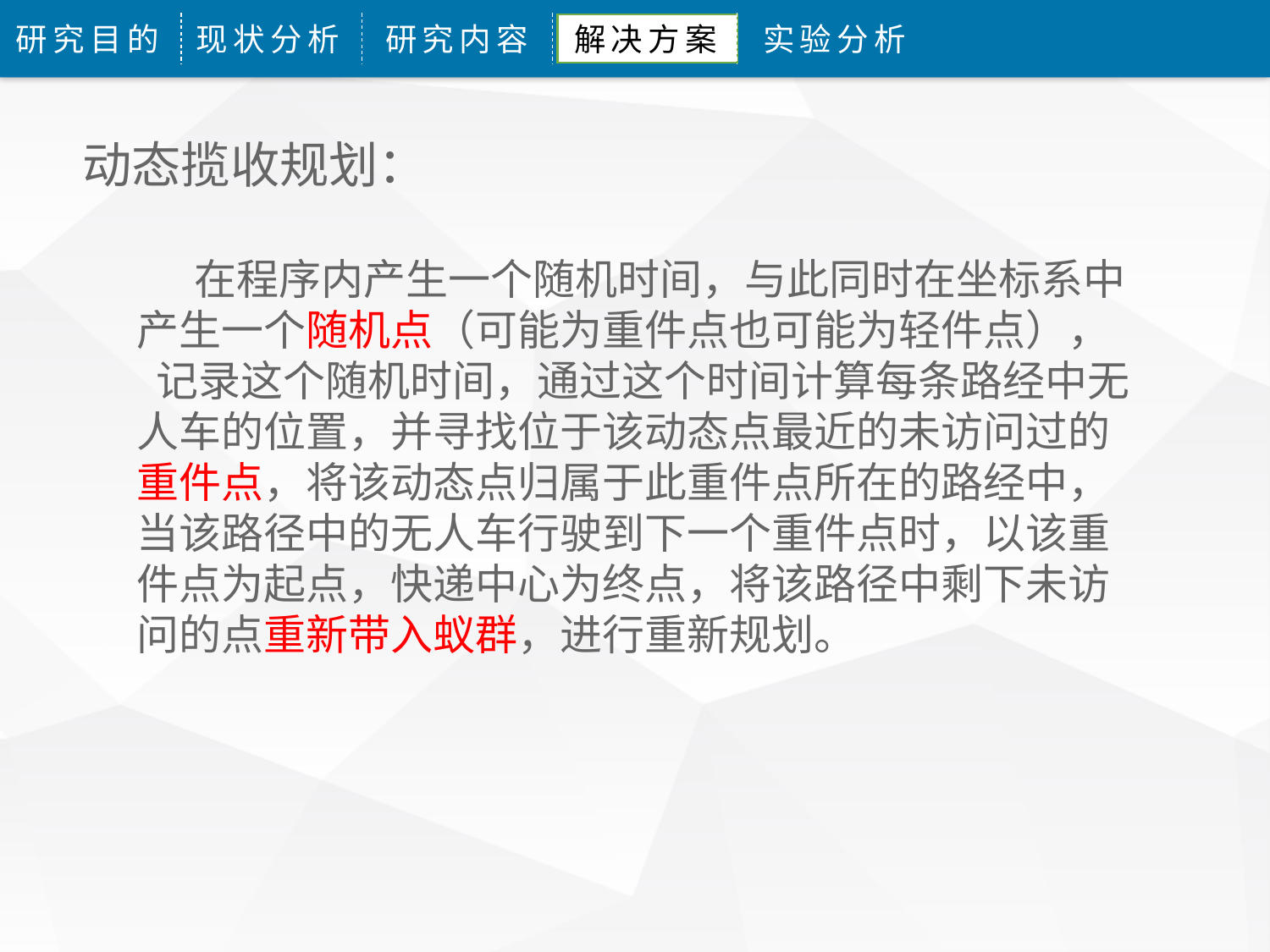

研究目的
现状分析
解决方案
实验分析
研究内容

动态揽收规划：

     在程序内产生一个随机时间，与此同时在坐标系中产生一个随机点（可能为重件点也可能为轻件点），
 记录这个随机时间，通过这个时间计算每条路经中无人车的位置，并寻找位于该动态点最近的未访问过的重件点，将该动态点归属于此重件点所在的路经中，当该路径中的无人车行驶到下一个重件点时，以该重件点为起点，快递中心为终点，将该路径中剩下未访问的点重新带入蚁群，进行重新规划。